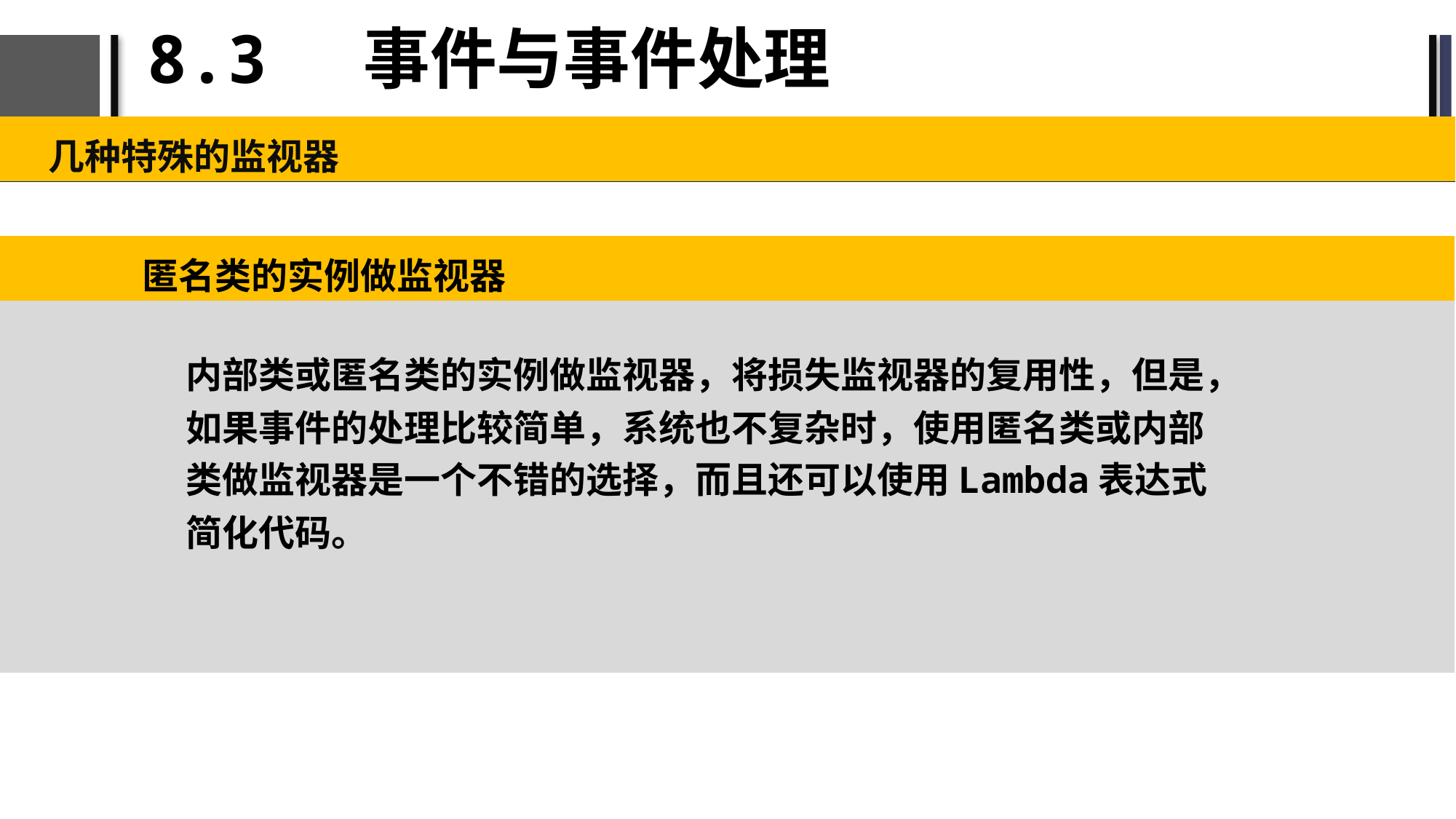

# 8.3  事件与事件处理

几种特殊的监视器

匿名类的实例做监视器

内部类或匿名类的实例做监视器，将损失监视器的复用性，但是，如果事件的处理比较简单，系统也不复杂时，使用匿名类或内部类做监视器是一个不错的选择，而且还可以使用Lambda表达式简化代码。